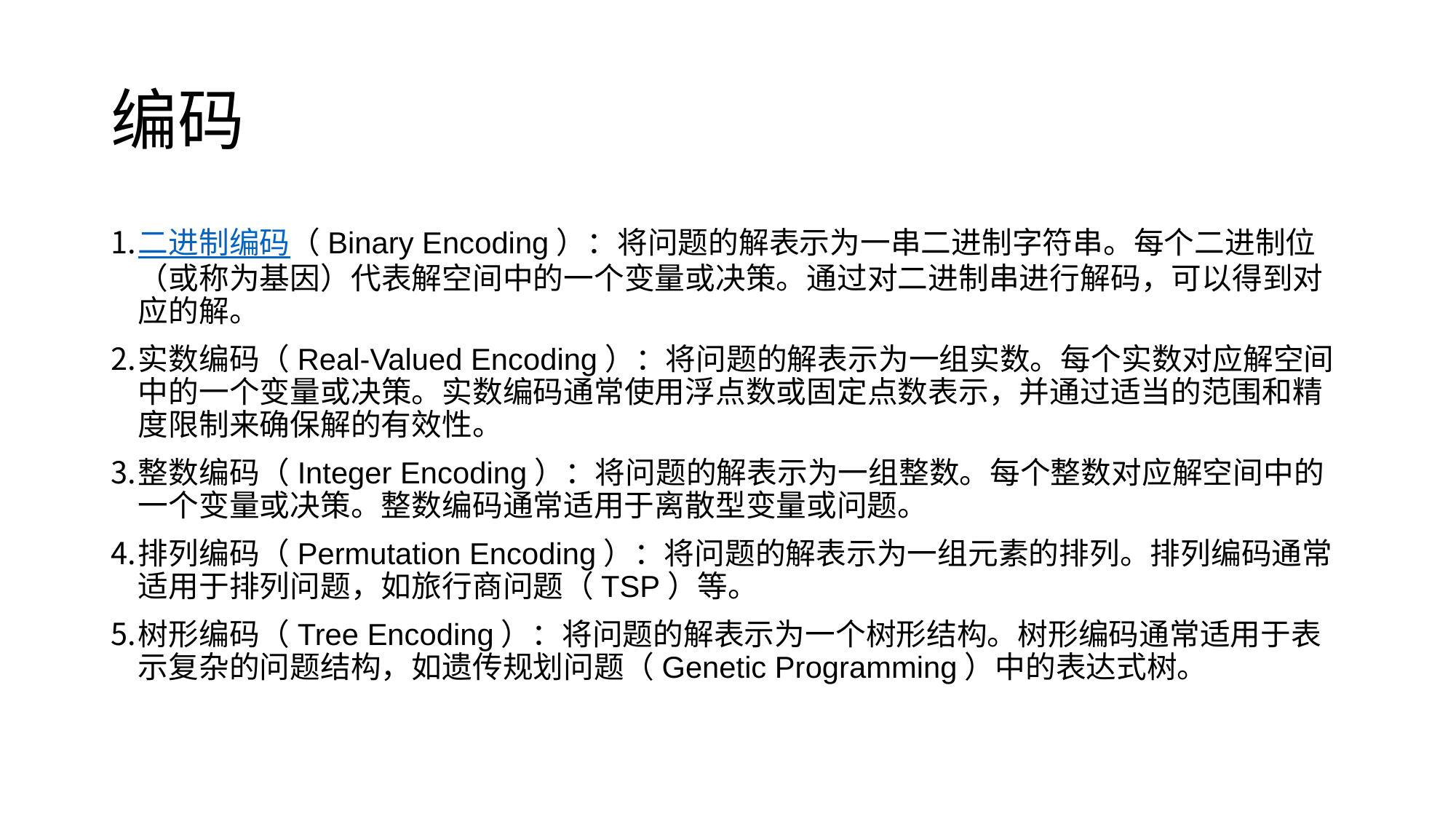

# 编码
二进制编码（Binary Encoding）：将问题的解表示为一串二进制字符串。每个二进制位（或称为基因）代表解空间中的一个变量或决策。通过对二进制串进行解码，可以得到对应的解。
实数编码（Real-Valued Encoding）：将问题的解表示为一组实数。每个实数对应解空间中的一个变量或决策。实数编码通常使用浮点数或固定点数表示，并通过适当的范围和精度限制来确保解的有效性。
整数编码（Integer Encoding）：将问题的解表示为一组整数。每个整数对应解空间中的一个变量或决策。整数编码通常适用于离散型变量或问题。
排列编码（Permutation Encoding）：将问题的解表示为一组元素的排列。排列编码通常适用于排列问题，如旅行商问题（TSP）等。
树形编码（Tree Encoding）：将问题的解表示为一个树形结构。树形编码通常适用于表示复杂的问题结构，如遗传规划问题（Genetic Programming）中的表达式树。